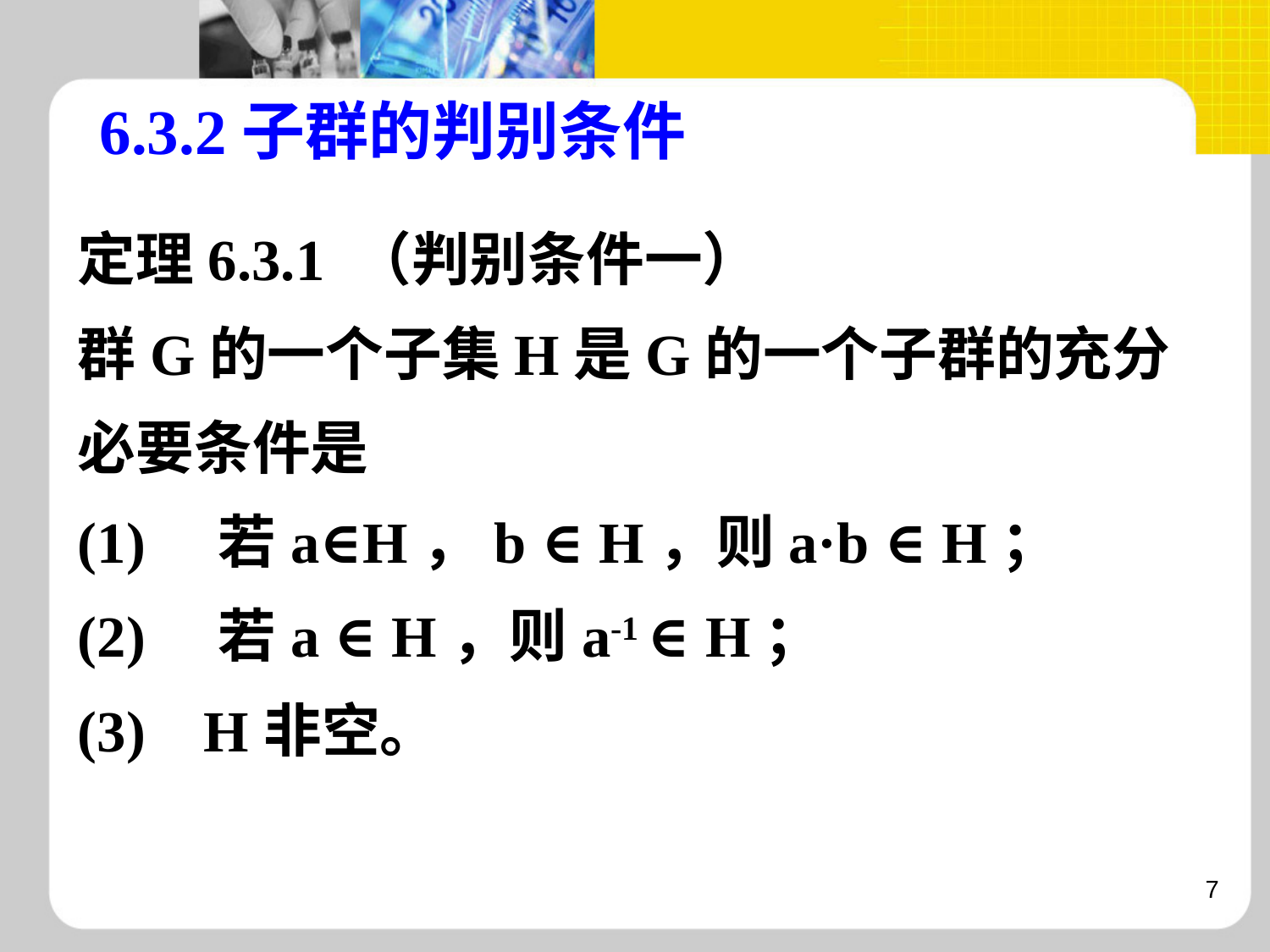

# 6.3.2子群的判别条件
定理6.3.1 （判别条件一）
群G的一个子集H是G的一个子群的充分必要条件是
(1)    若a∈H，b ∈ H，则a·b ∈ H；
(2)    若a ∈ H，则a-1 ∈ H；
(3)    H非空。

7